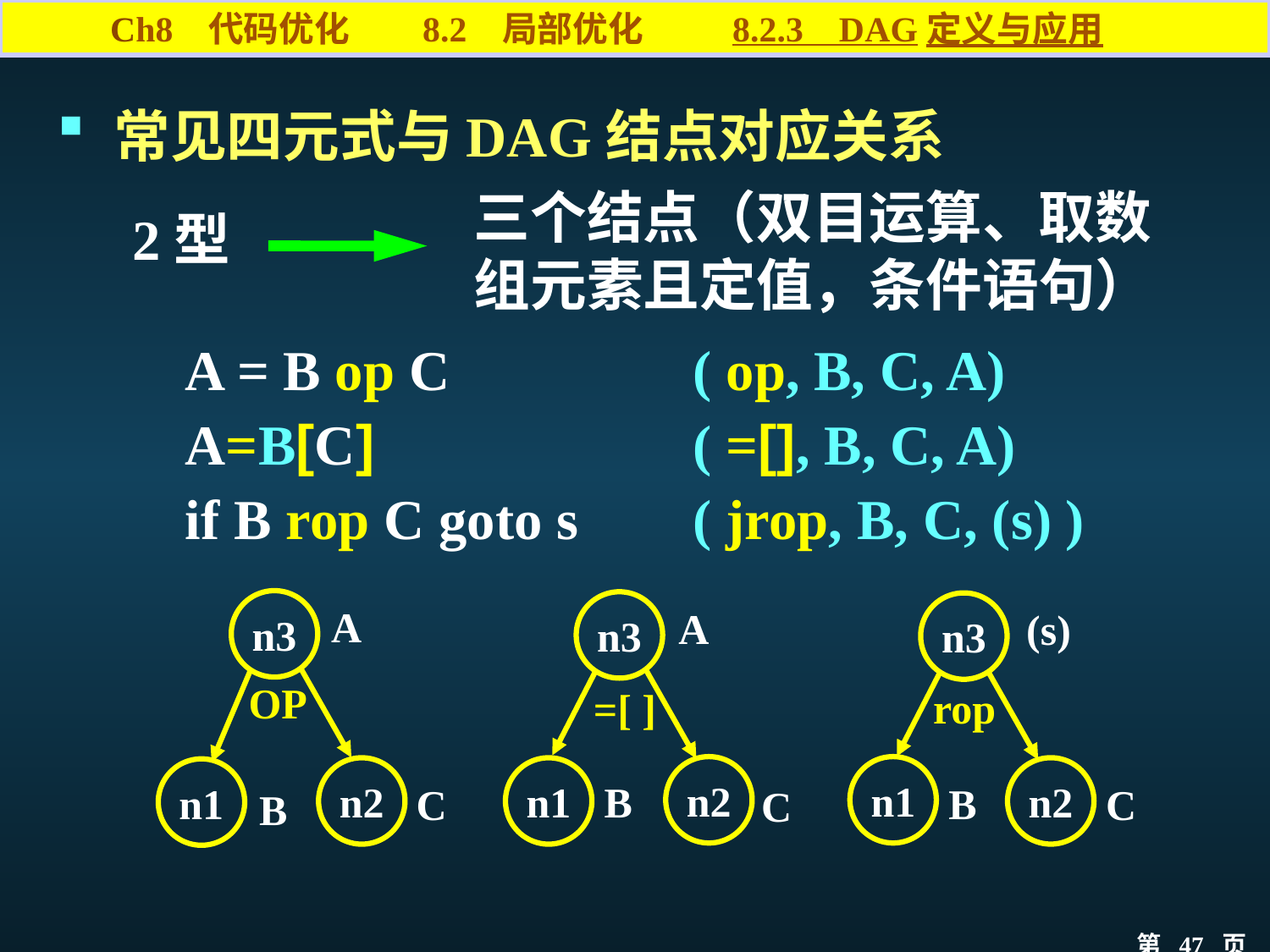

Ch8   代码优化        8.2   局部优化          8.2.3    DAG定义与应用
 常见四元式与DAG结点对应关系
三个结点（双目运算、取数组元素且定值，条件语句）
2型

A = B op C		( op, B, C, A)
A=B[C]			( =[], B, C, A)
if B rop C goto s	( jrop, B, C, (s) )
n3
A

OP
n2
n1
C
B
n3
A

=[ ]

n2
n1
B
C
n3
(s)
rop

n1
n2
B
C